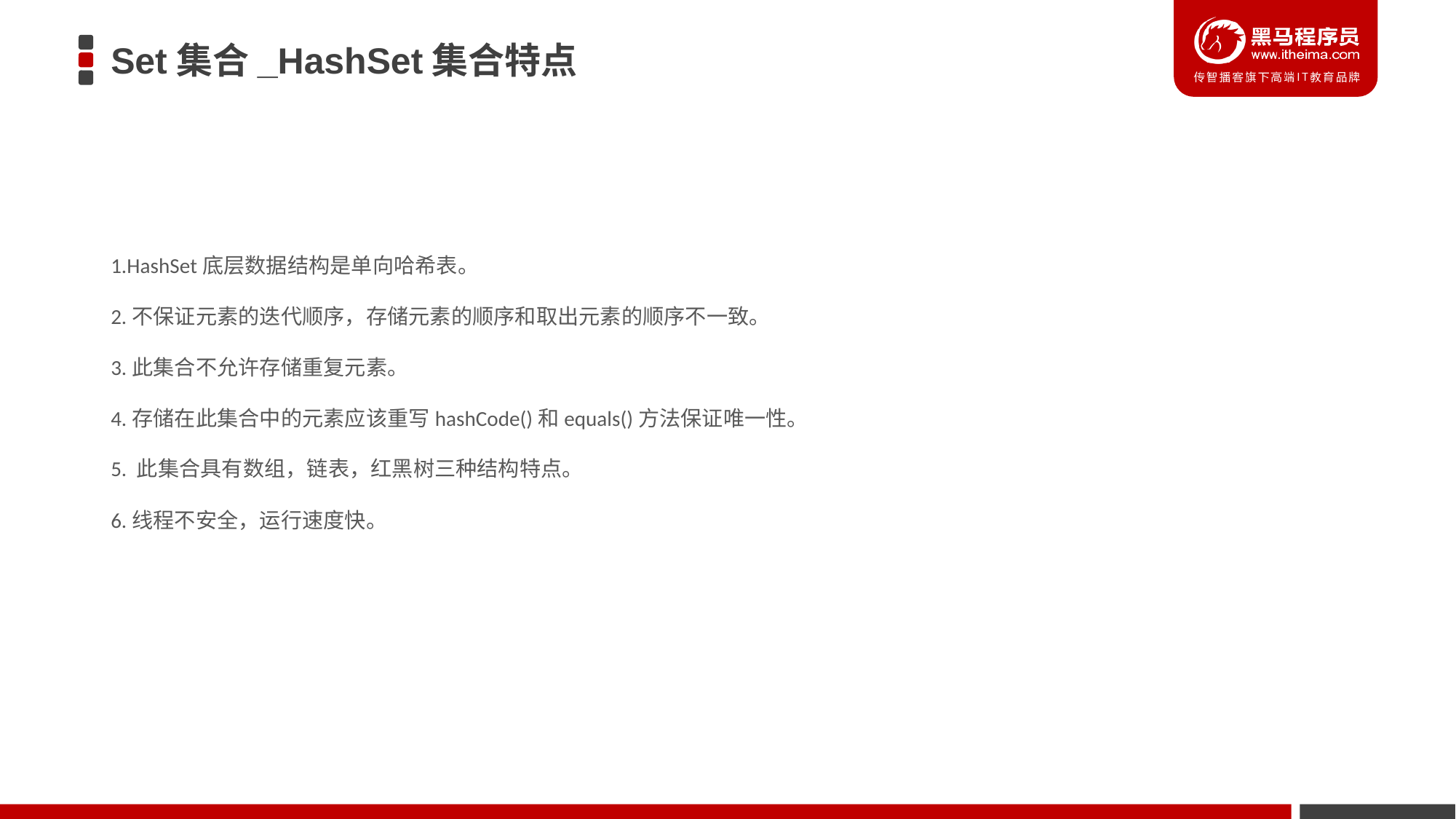

# Set集合_HashSet集合特点
1.HashSet底层数据结构是单向哈希表。

2.不保证元素的迭代顺序，存储元素的顺序和取出元素的顺序不一致。

3.此集合不允许存储重复元素。

4.存储在此集合中的元素应该重写hashCode()和equals()方法保证唯一性。

5. 此集合具有数组，链表，红黑树三种结构特点。

6.线程不安全，运行速度快。